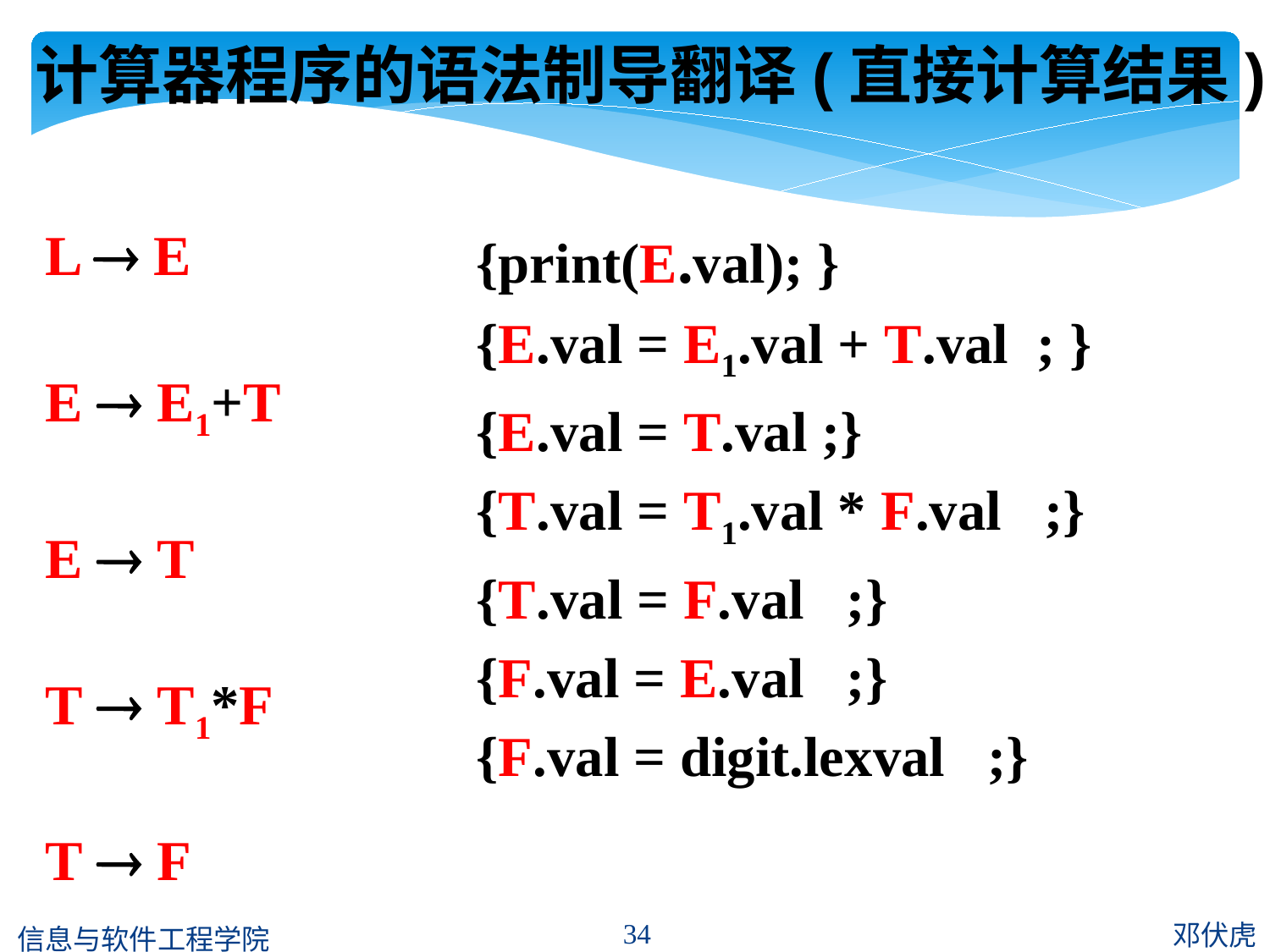

计算器程序的语法制导翻译(直接计算结果)
L → E
E → E1+T
E → T
T → T1*F
T → F
F → (E)
F → digit
{print(E.val); }
{E.val = E1.val + T.val  ; }
{E.val = T.val ;}
{T.val = T1.val * F.val   ;}
{T.val = F.val   ;}
{F.val = E.val   ;}
{F.val = digit.lexval   ;}
34
邓伏虎
信息与软件工程学院